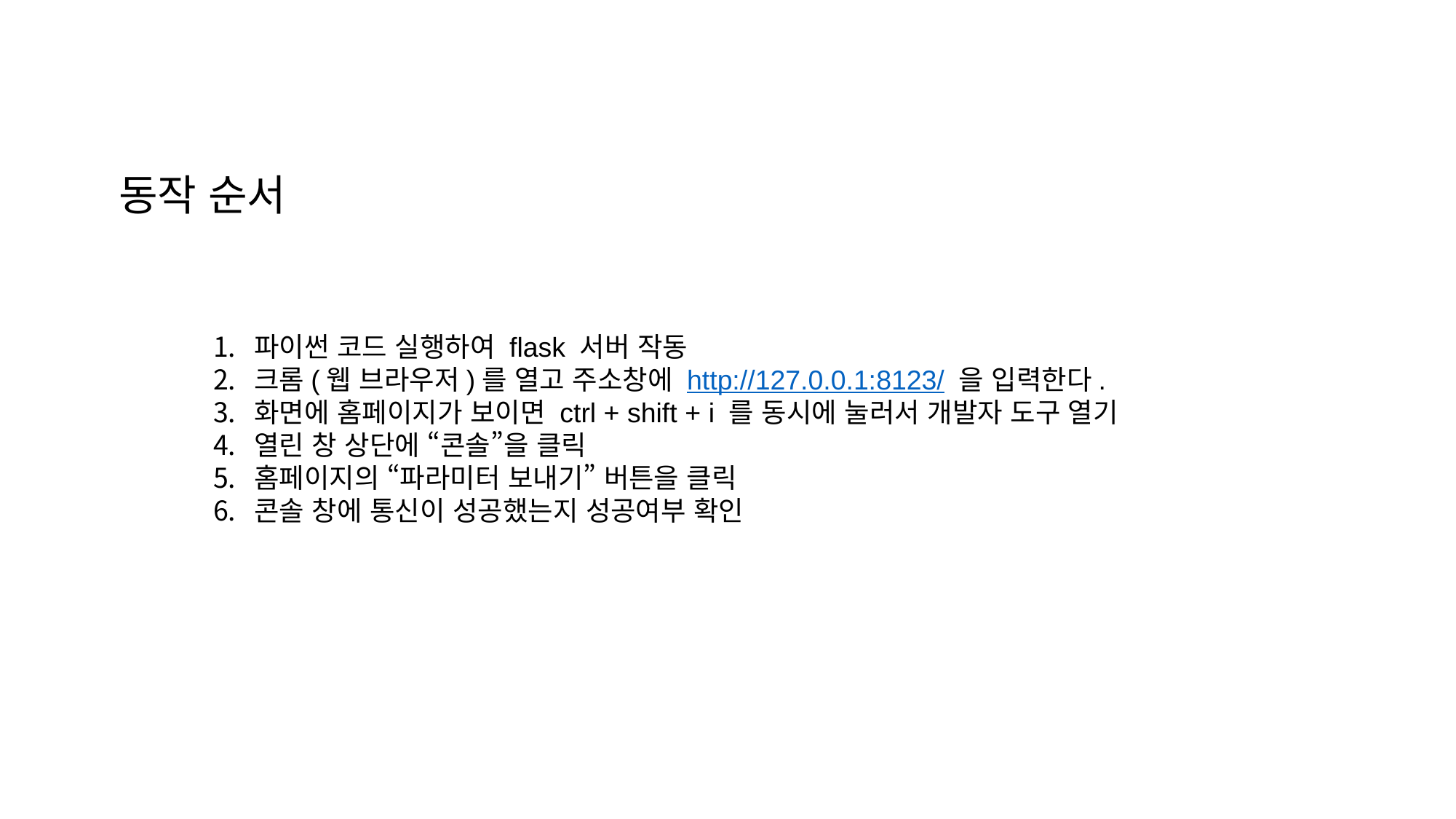

동작 순서
파이썬 코드 실행하여 flask 서버 작동
크롬(웹 브라우저)를 열고 주소창에 http://127.0.0.1:8123/ 을 입력한다.
화면에 홈페이지가 보이면 ctrl + shift + i 를 동시에 눌러서 개발자 도구 열기
열린 창 상단에 “콘솔”을 클릭
홈페이지의 “파라미터 보내기” 버튼을 클릭
콘솔 창에 통신이 성공했는지 성공여부 확인